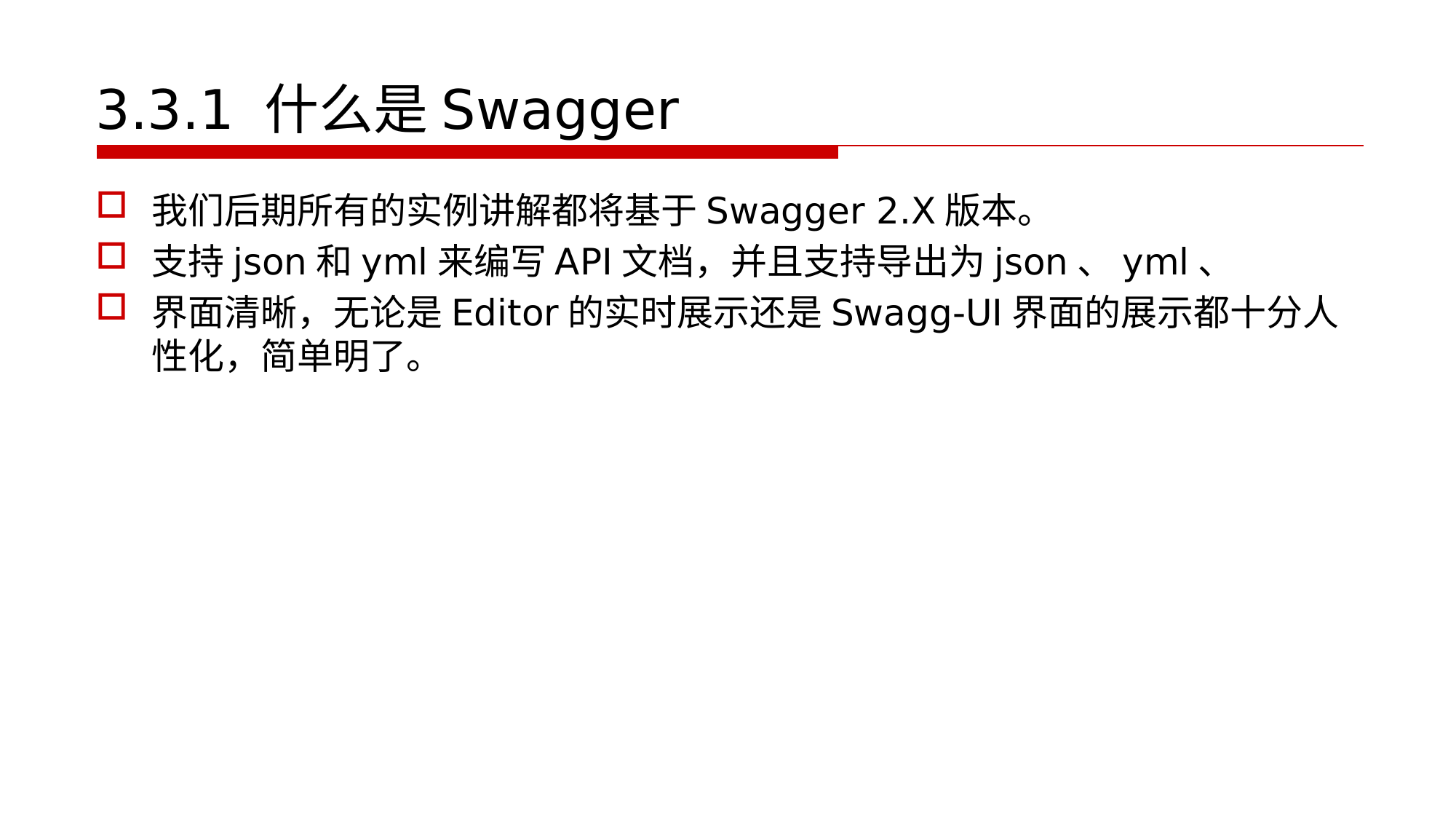

# 3.3.1 什么是Swagger
我们后期所有的实例讲解都将基于Swagger 2.X版本。
支持json和yml来编写API文档，并且支持导出为json、yml、
界面清晰，无论是Editor的实时展示还是Swagg-UI界面的展示都十分人性化，简单明了。